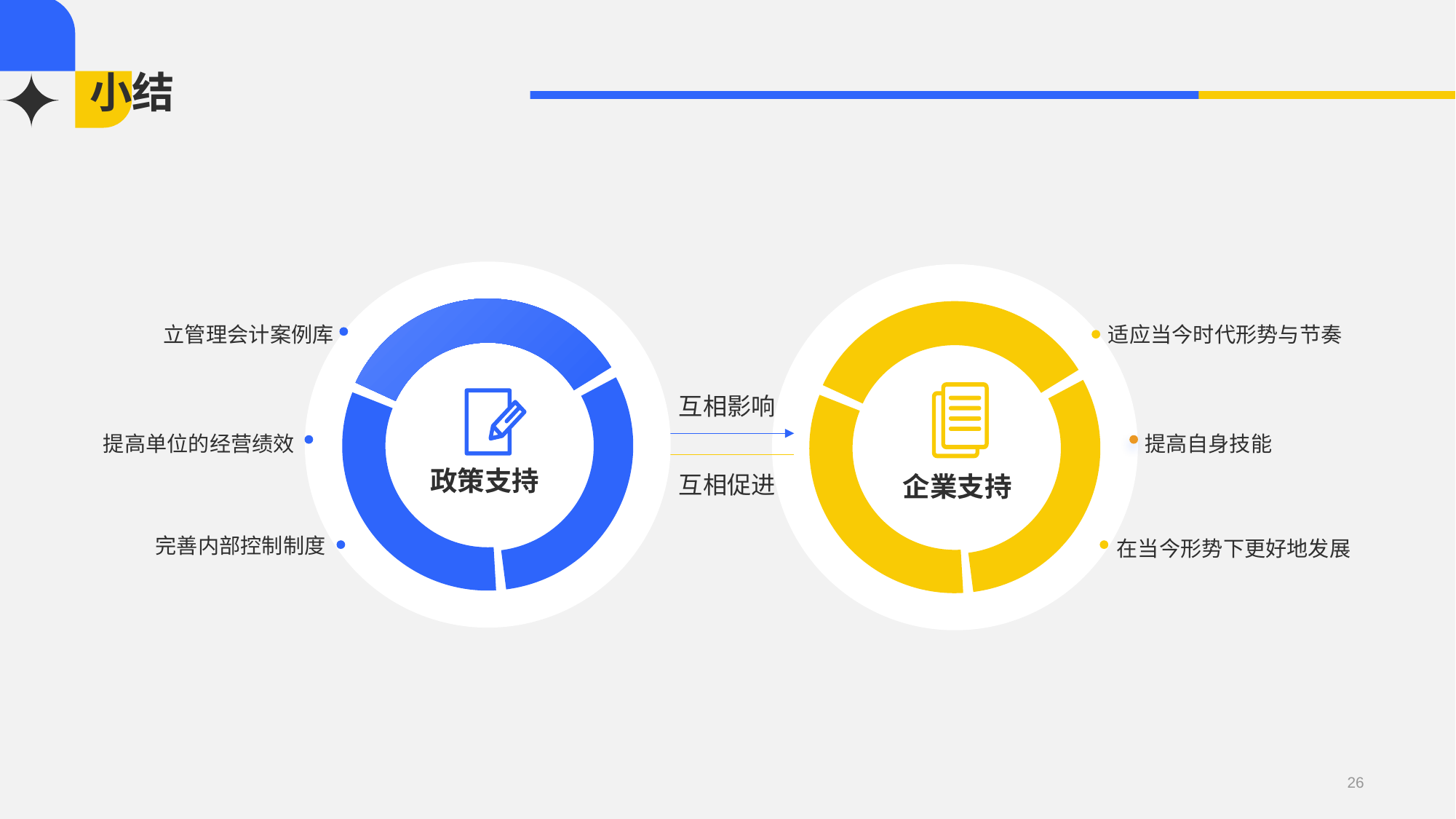

# 小结

政策支持
立管理会计案例库

提高单位的经营绩效

完善内部控制制度

企業支持
适应当今时代形势与节奏

提高自身技能

在当今形势下更好地发展

互相影响
互相促进
26